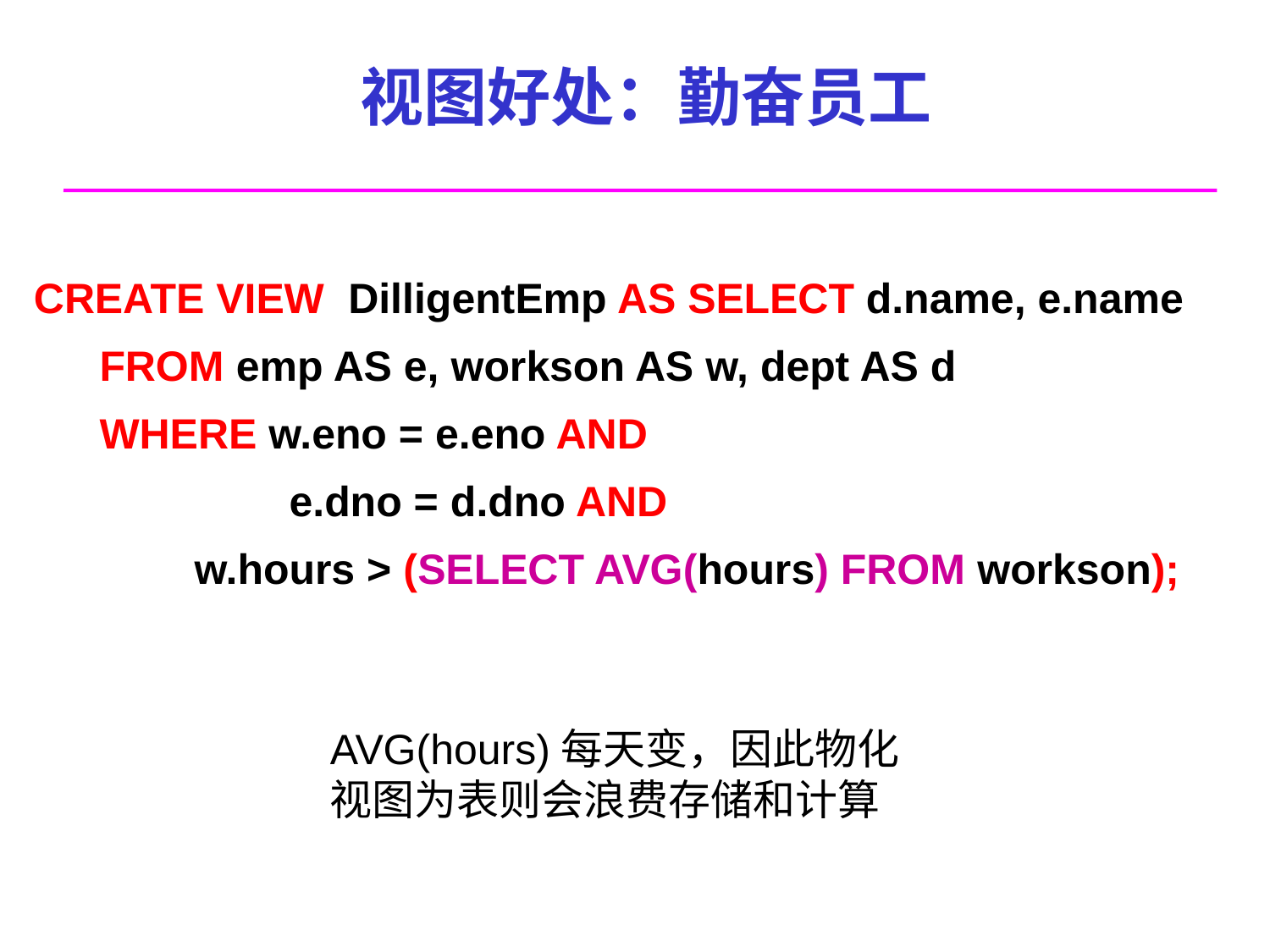

# 视图好处：勤奋员工
CREATE VIEW  DilligentEmp AS SELECT d.name, e.name
FROM emp AS e, workson AS w, dept AS d
WHERE w.eno = e.eno AND
                e.dno = d.dno AND
        w.hours > (SELECT AVG(hours) FROM workson);

AVG(hours)每天变，因此物化视图为表则会浪费存储和计算